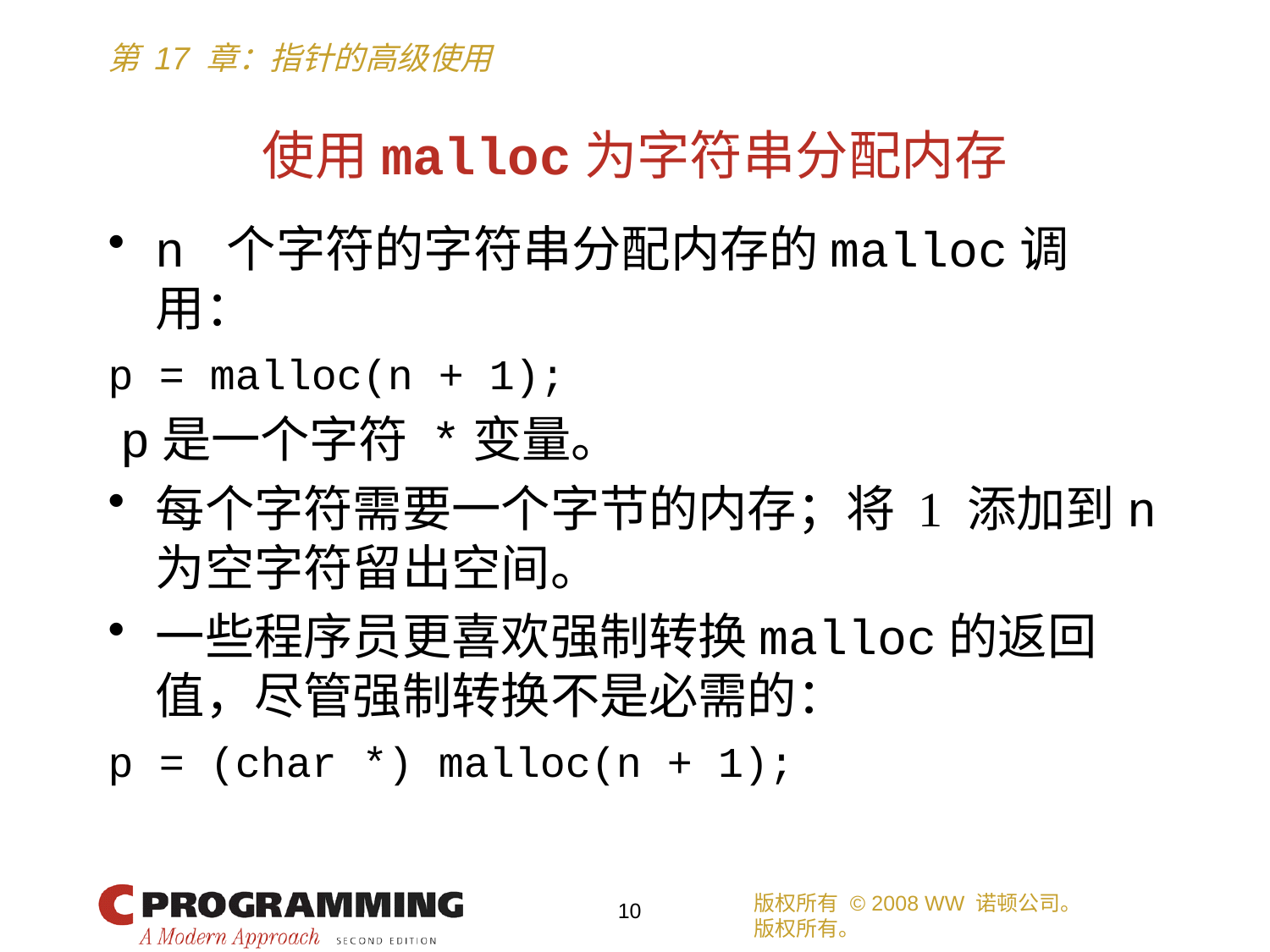

# 使用malloc为字符串分配内存
n 个字符的字符串分配内存的malloc调用：
p = malloc(n + 1);
 p是一个字符 *变量。
每个字符需要一个字节的内存；将 1 添加到n为空字符留出空间。
一些程序员更喜欢强制转换malloc的返回值，尽管强制转换不是必需的：
p = (char *) malloc(n + 1);

版权所有 © 2008 WW 诺顿公司。
版权所有。
10